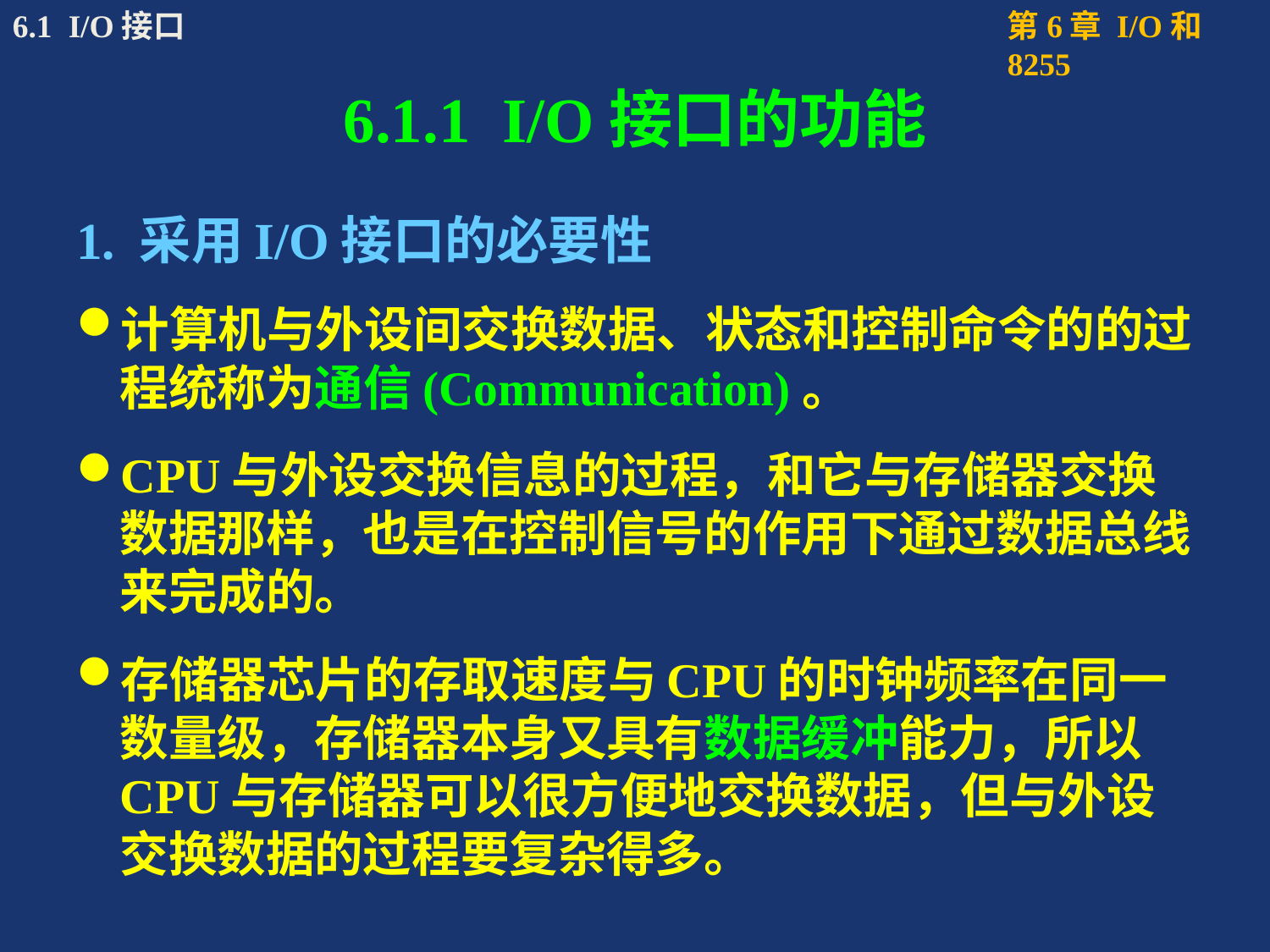

# 6.1.1  I/O接口的功能
1. 采用I/O接口的必要性
计算机与外设间交换数据、状态和控制命令的的过程统称为通信(Communication)。
CPU与外设交换信息的过程，和它与存储器交换数据那样，也是在控制信号的作用下通过数据总线来完成的。
存储器芯片的存取速度与CPU的时钟频率在同一数量级，存储器本身又具有数据缓冲能力，所以CPU与存储器可以很方便地交换数据，但与外设交换数据的过程要复杂得多。